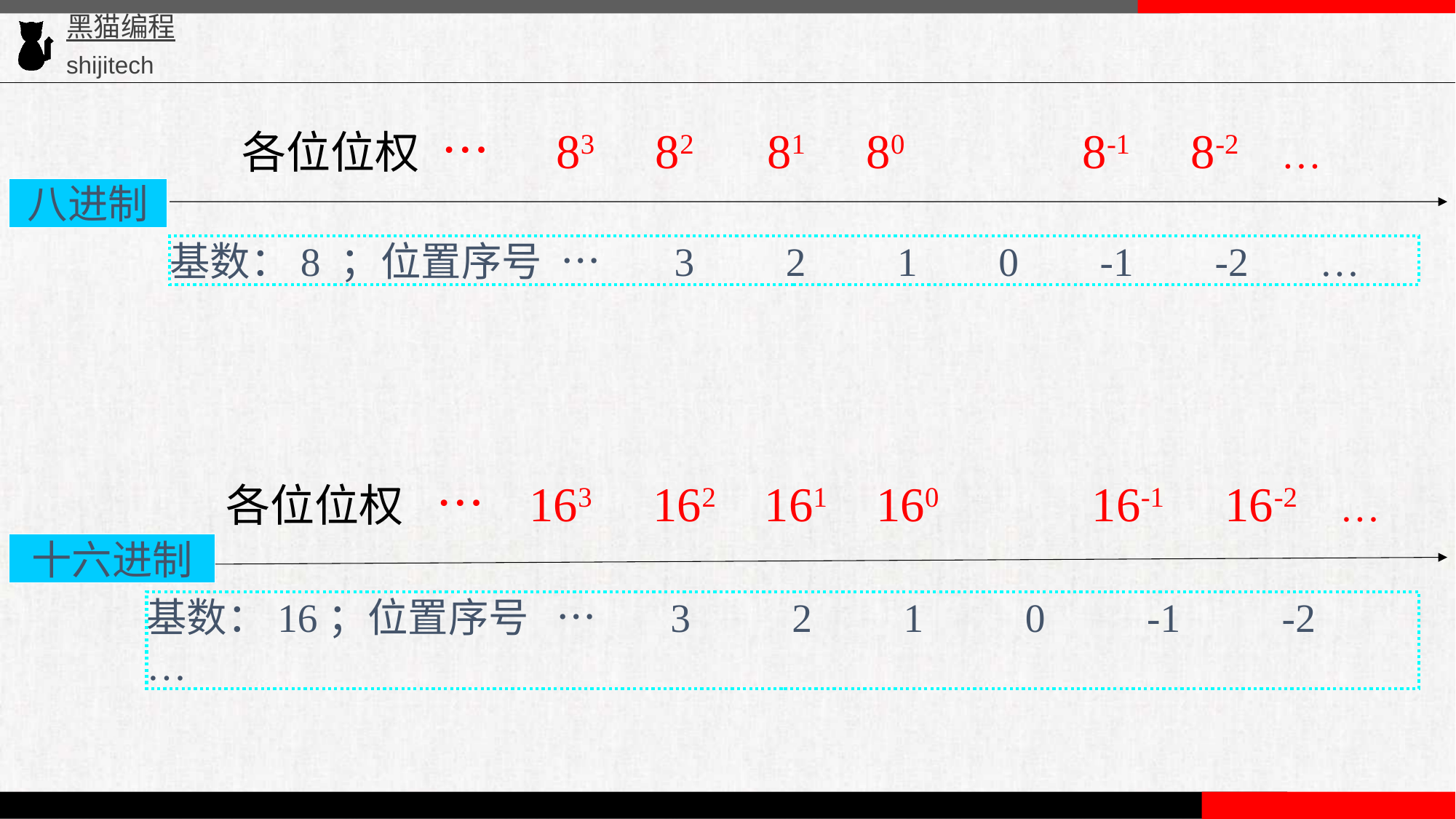

各位位权  …     83     82      81     80               8-1     8-2      …
八进制

基数：8 ；位置序号  …       3         2         1        0        -1        -2       …
各位位权   …   163     162    161    160             16-1     16-2      …
十六进制

基数：16；位置序号   …       3          2         1          0          -1          -2       …